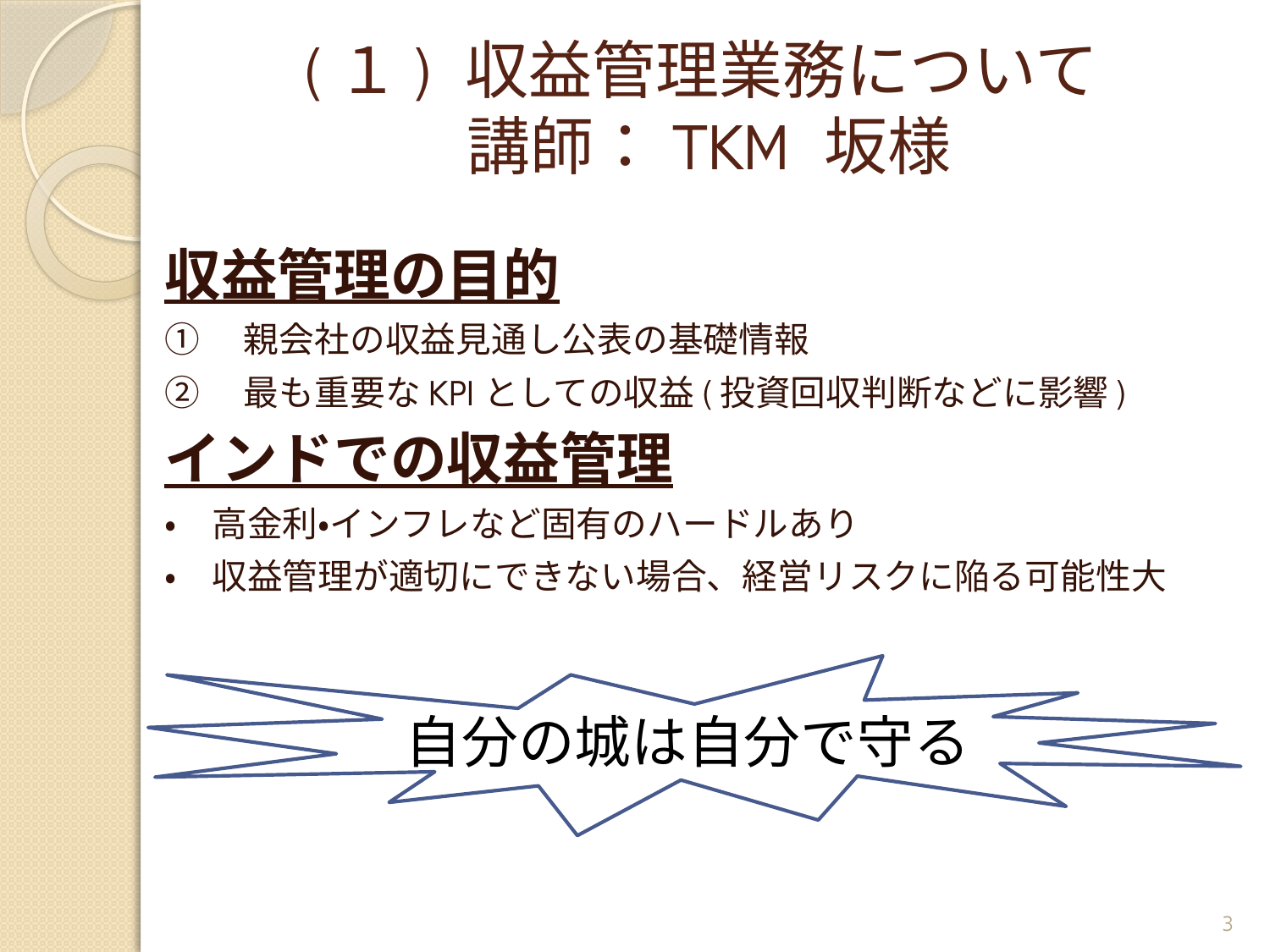

# (１) 収益管理業務について 講師：TKM 坂様
収益管理の目的
①　親会社の収益見通し公表の基礎情報
②　最も重要なKPIとしての収益(投資回収判断などに影響)
インドでの収益管理
・　高金利・インフレなど固有のハードルあり
・　収益管理が適切にできない場合、経営リスクに陥る可能性大
自分の城は自分で守る
3